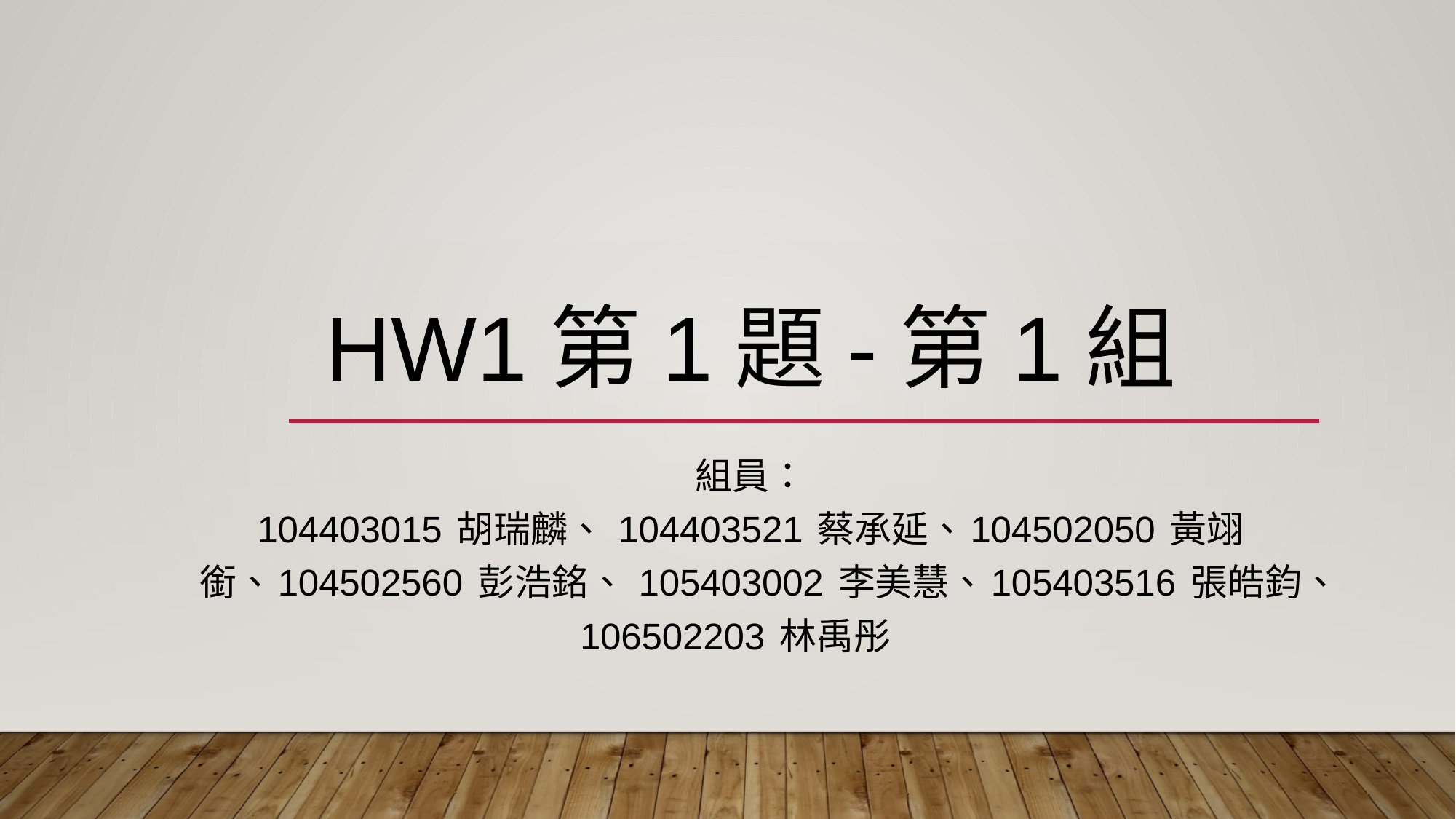

# HW1第1題-第1組
組員：
104403015 胡瑞麟、 104403521 蔡承延、104502050 黃翊銜、104502560 彭浩銘、 105403002 李美慧、105403516 張皓鈞、 106502203 林禹彤